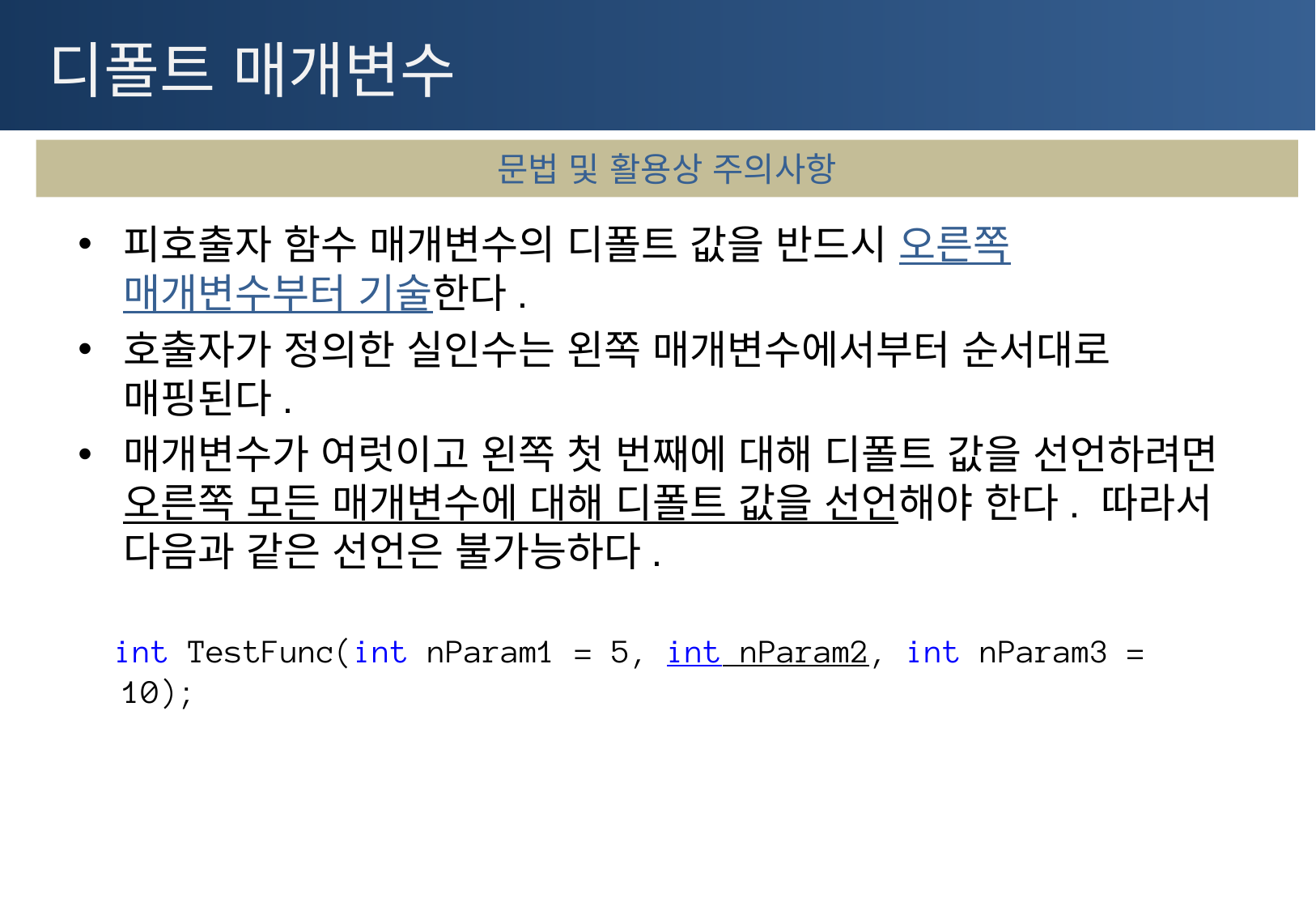

# 디폴트 매개변수
문법 및 활용상 주의사항
피호출자 함수 매개변수의 디폴트 값을 반드시 오른쪽 매개변수부터 기술한다.
호출자가 정의한 실인수는 왼쪽 매개변수에서부터 순서대로 매핑된다.
매개변수가 여럿이고 왼쪽 첫 번째에 대해 디폴트 값을 선언하려면 오른쪽 모든 매개변수에 대해 디폴트 값을 선언해야 한다. 따라서 다음과 같은 선언은 불가능하다.

  int TestFunc(int nParam1 = 5, int nParam2, int nParam3 = 10);